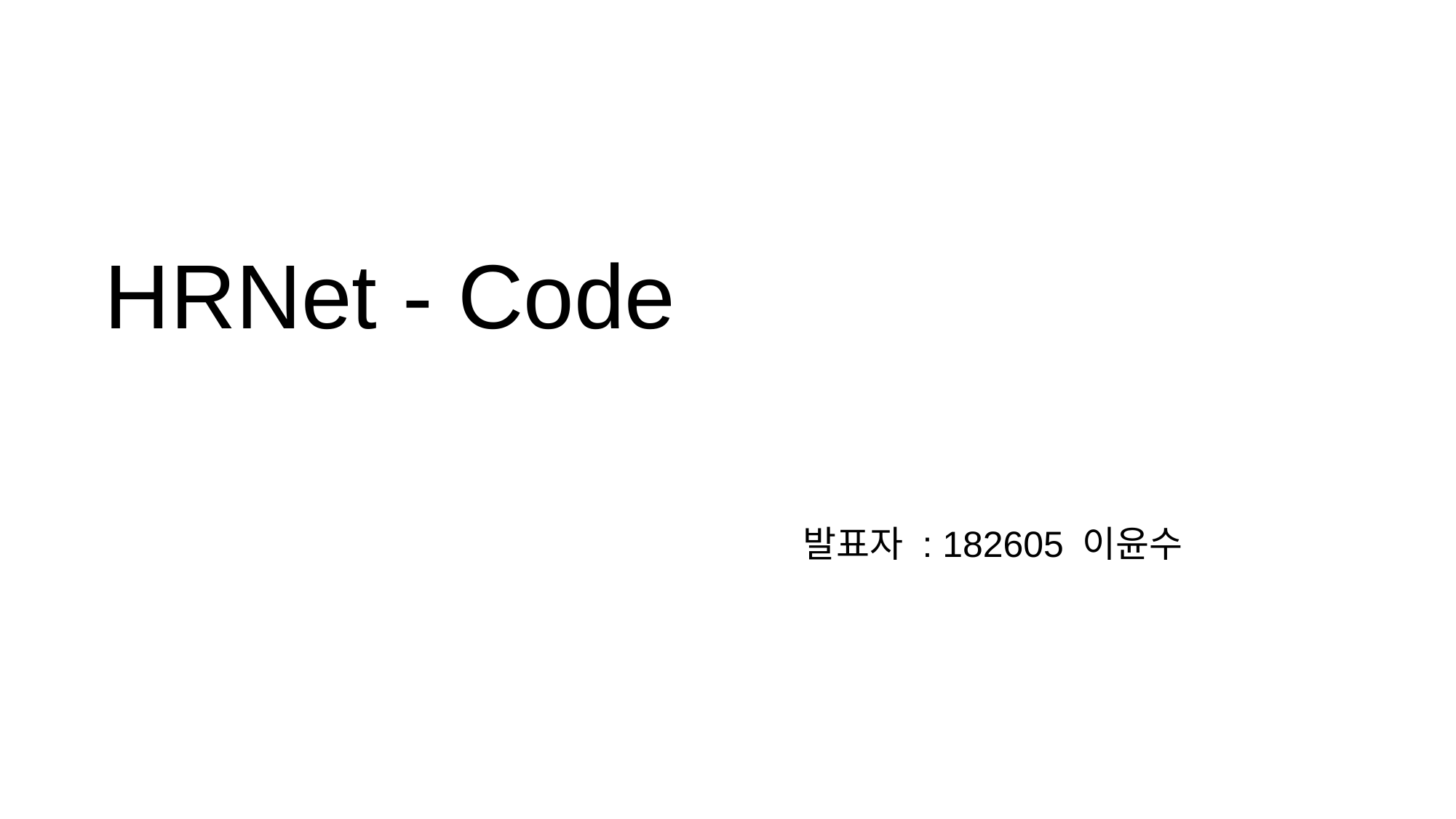

HRNet - Code
발표자 : 182605 이윤수